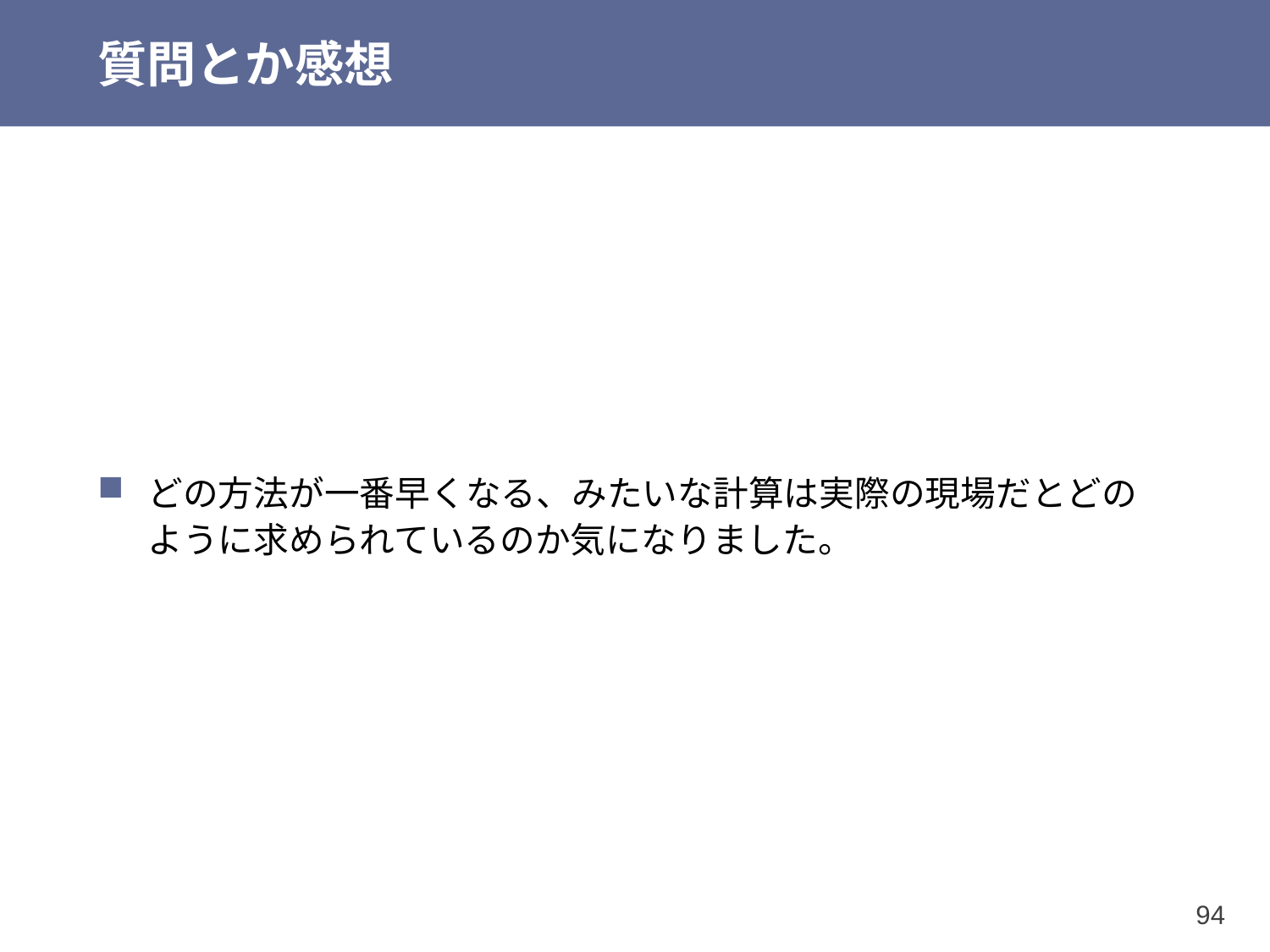

# 質問とか感想
どの方法が一番早くなる、みたいな計算は実際の現場だとどのように求められているのか気になりました。